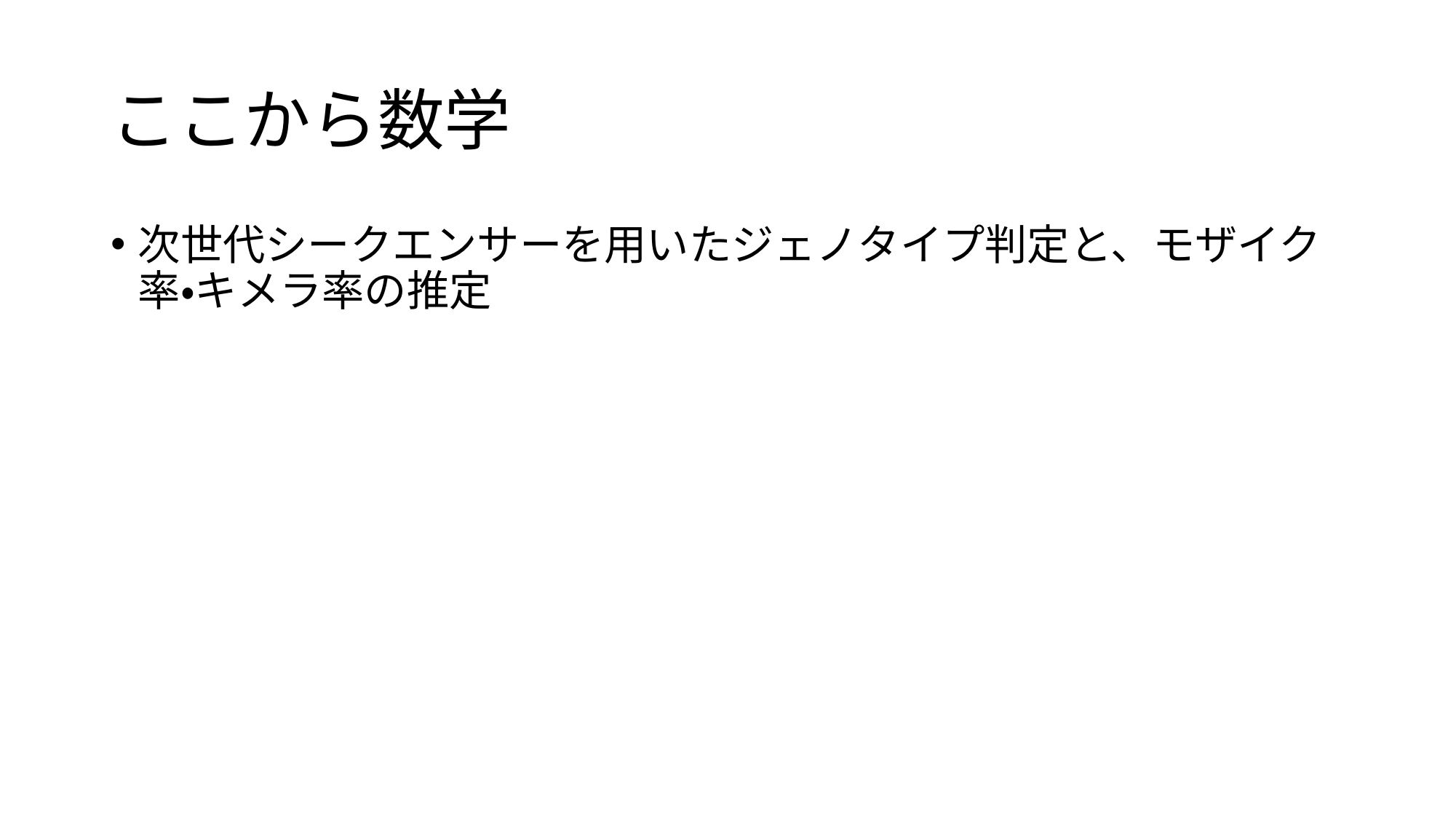

# ここから数学
次世代シークエンサーを用いたジェノタイプ判定と、モザイク率・キメラ率の推定